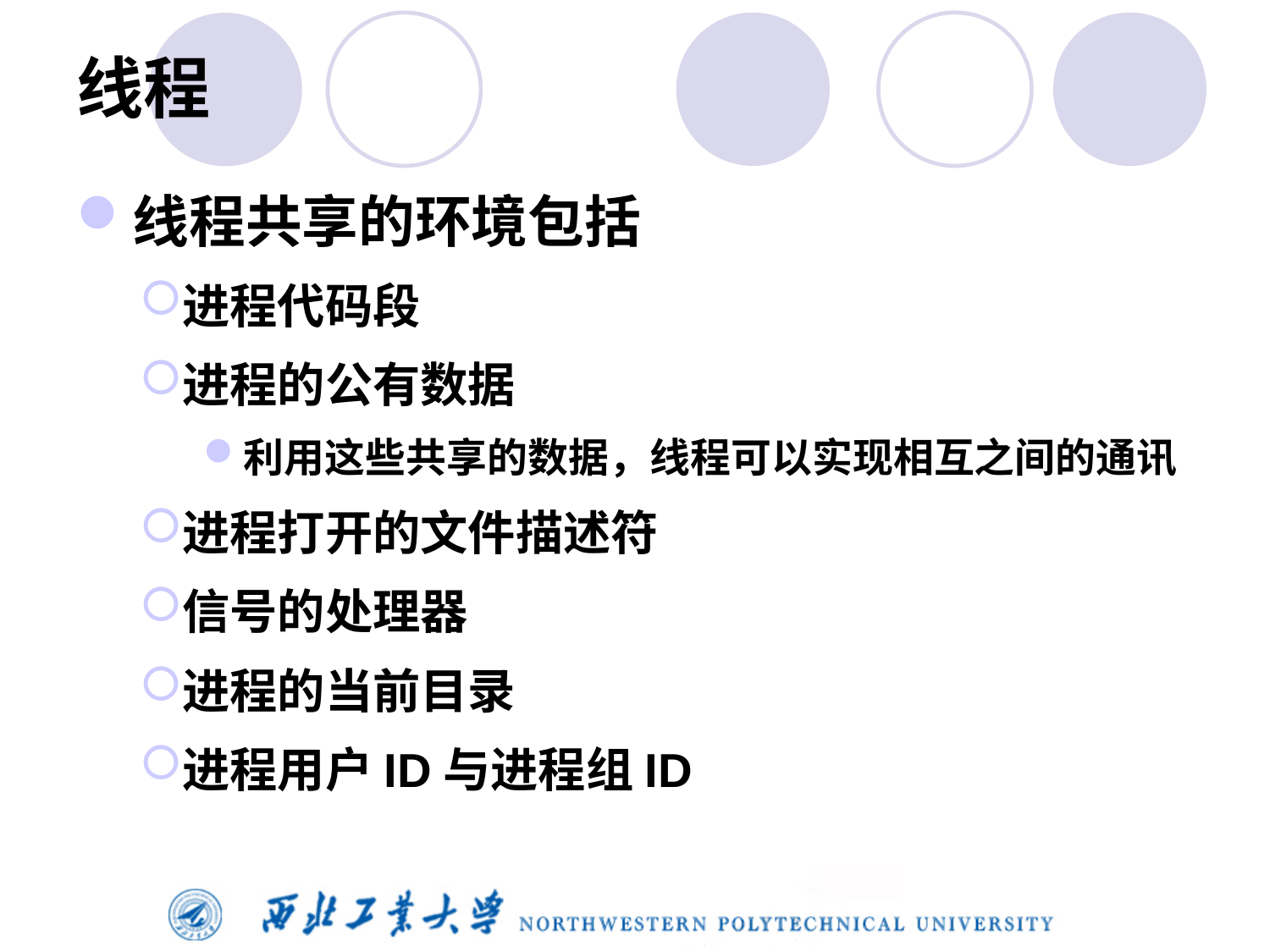

# 线程
线程共享的环境包括
进程代码段
进程的公有数据
利用这些共享的数据，线程可以实现相互之间的通讯
进程打开的文件描述符
信号的处理器
进程的当前目录
进程用户ID与进程组ID